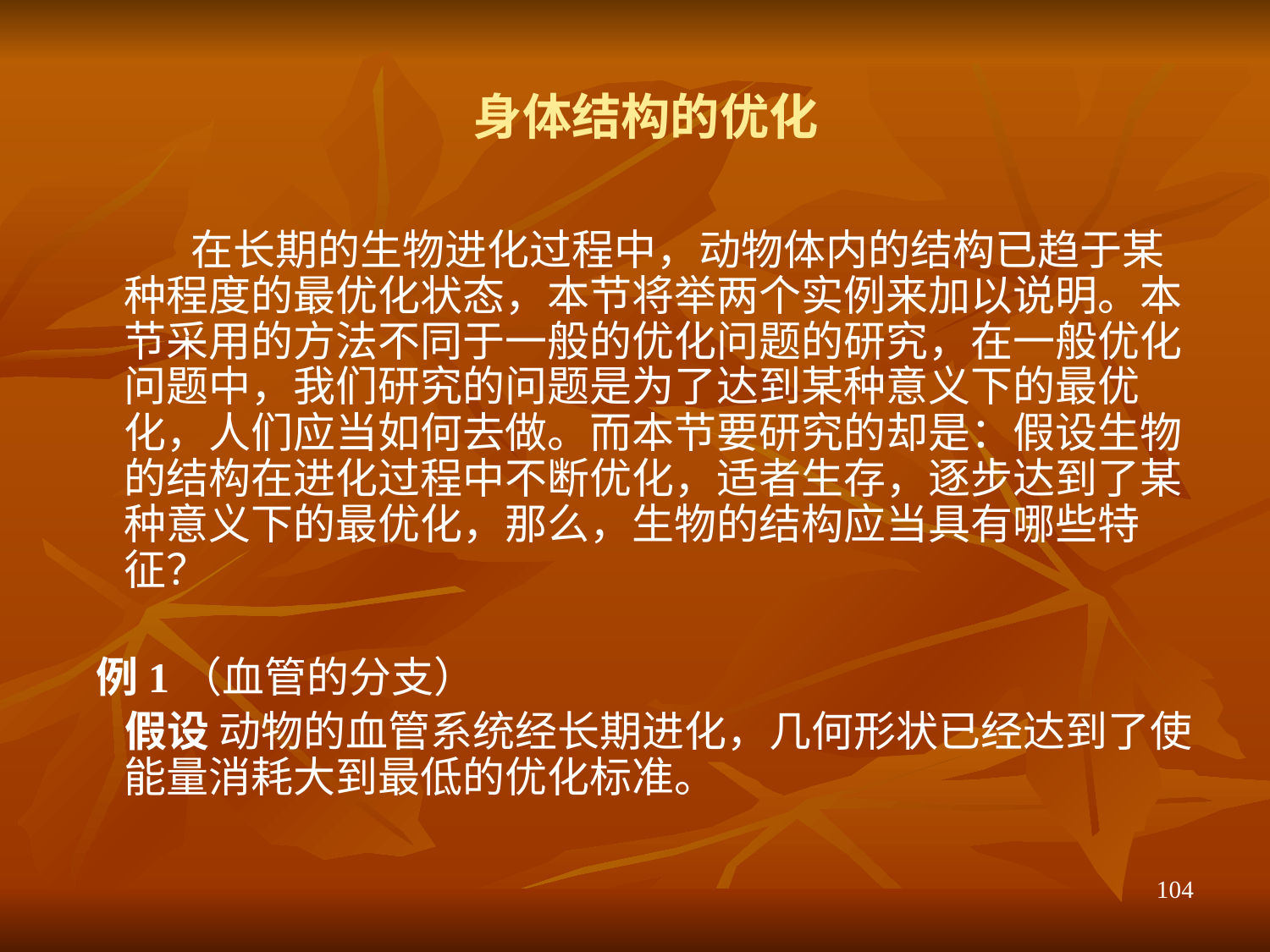

# 身体结构的优化
           在长期的生物进化过程中，动物体内的结构已趋于某种程度的最优化状态，本节将举两个实例来加以说明。本节采用的方法不同于一般的优化问题的研究，在一般优化问题中，我们研究的问题是为了达到某种意义下的最优化，人们应当如何去做。而本节要研究的却是：假设生物的结构在进化过程中不断优化，适者生存，逐步达到了某种意义下的最优化，那么，生物的结构应当具有哪些特征？

 例1（血管的分支）
    假设 动物的血管系统经长期进化，几何形状已经达到了使能量消耗大到最低的优化标准。
104